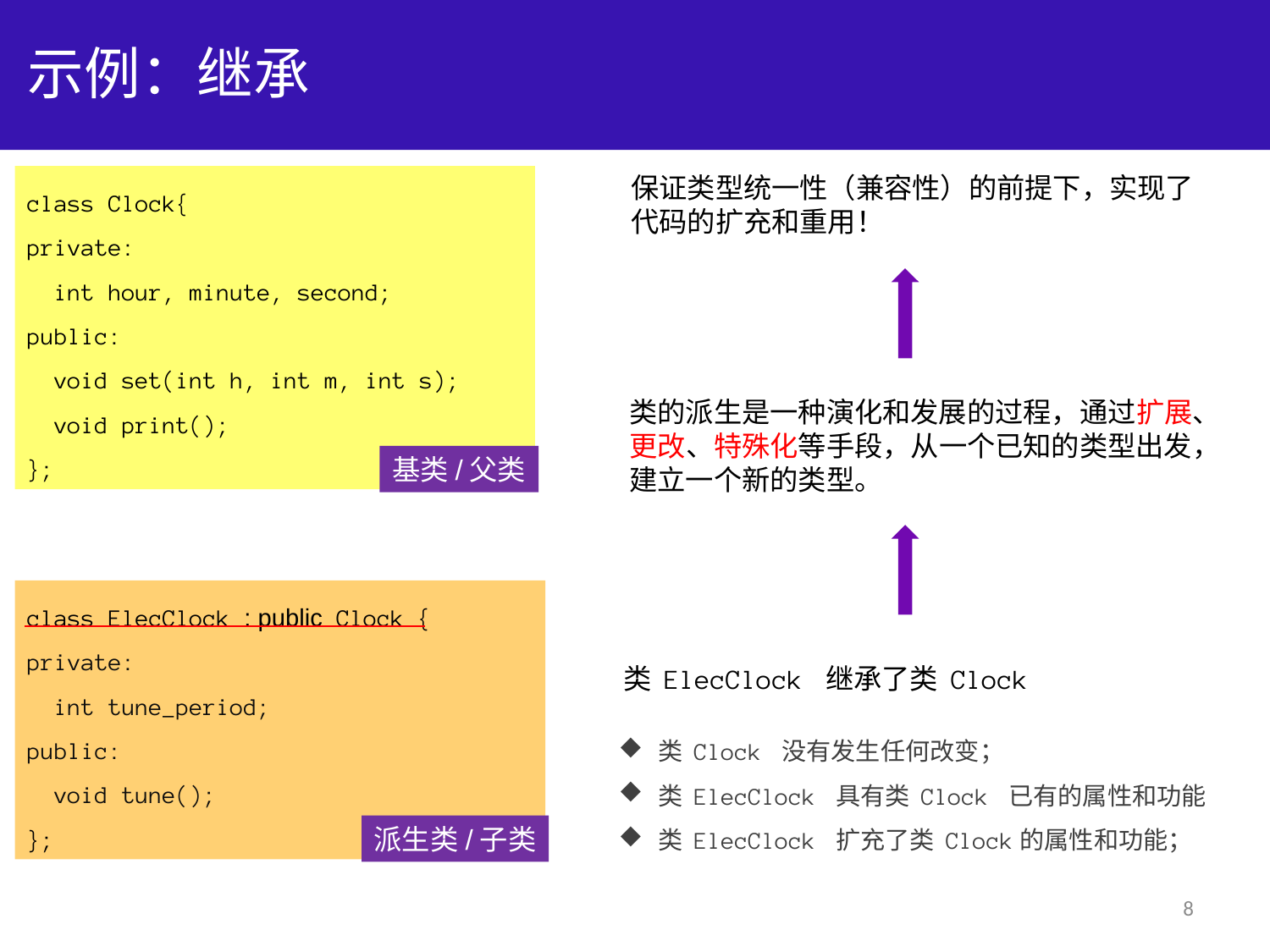

# 示例：继承
保证类型统一性（兼容性）的前提下，实现了
代码的扩充和重用！
class Clock{
private:
  int hour, minute, second;
public:
  void set(int h, int m, int s);
  void print();
};

类的派生是一种演化和发展的过程，通过扩展、
更改、特殊化等手段，从一个已知的类型出发，
建立一个新的类型。
基类/父类

class ElecClock : public  Clock {
private:
  int tune_period;
public:
  void tune();
};
类 ElecClock 继承了类 Clock
类 Clock 没有发生任何改变；
类 ElecClock 具有类 Clock 已有的属性和功能
类 ElecClock 扩充了类 Clock的属性和功能；
派生类/子类
8